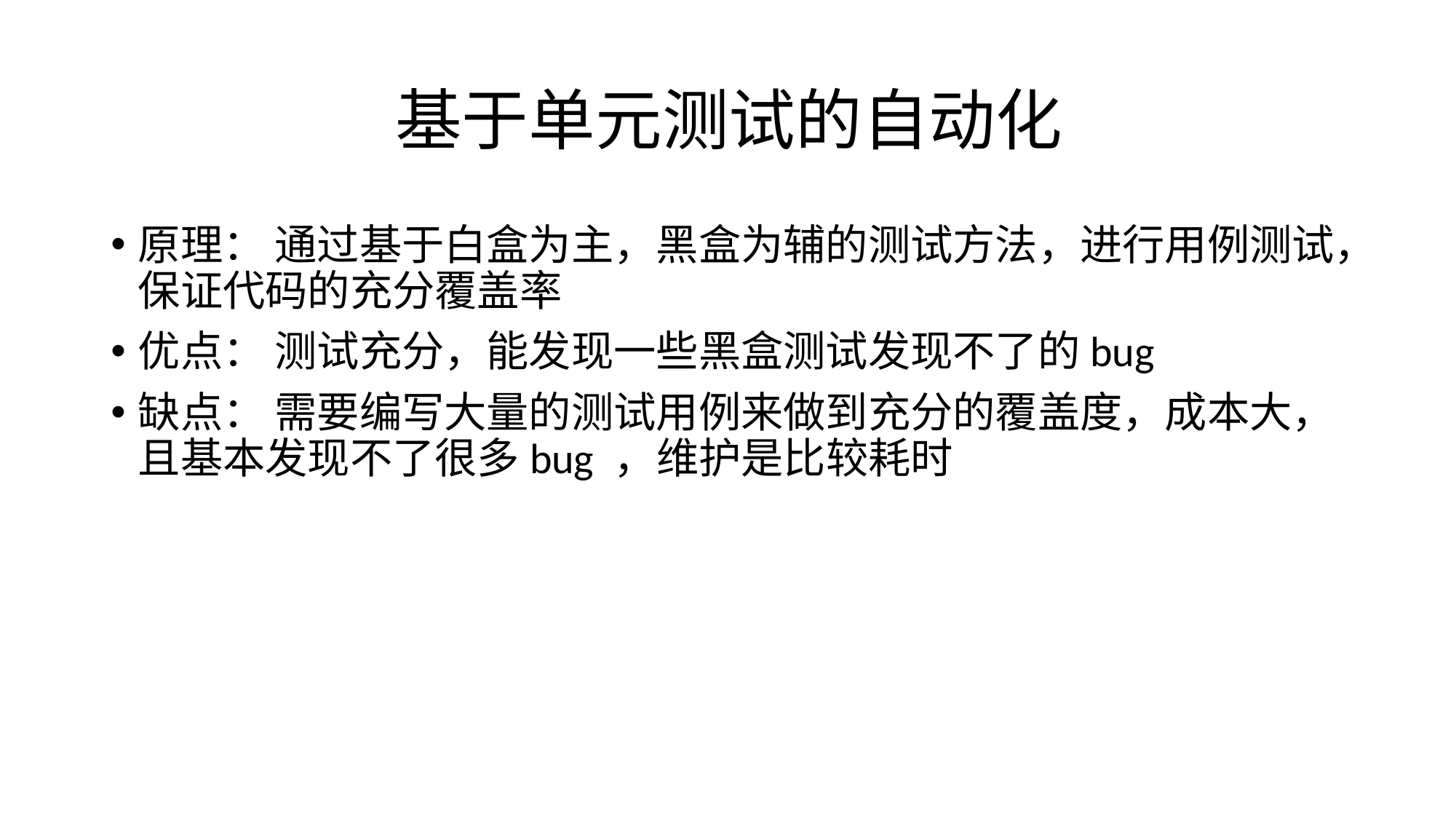

# 基于单元测试的自动化
原理： 通过基于白盒为主，黑盒为辅的测试方法，进行用例测试，保证代码的充分覆盖率
优点： 测试充分，能发现一些黑盒测试发现不了的bug
缺点： 需要编写大量的测试用例来做到充分的覆盖度，成本大，且基本发现不了很多bug ，维护是比较耗时